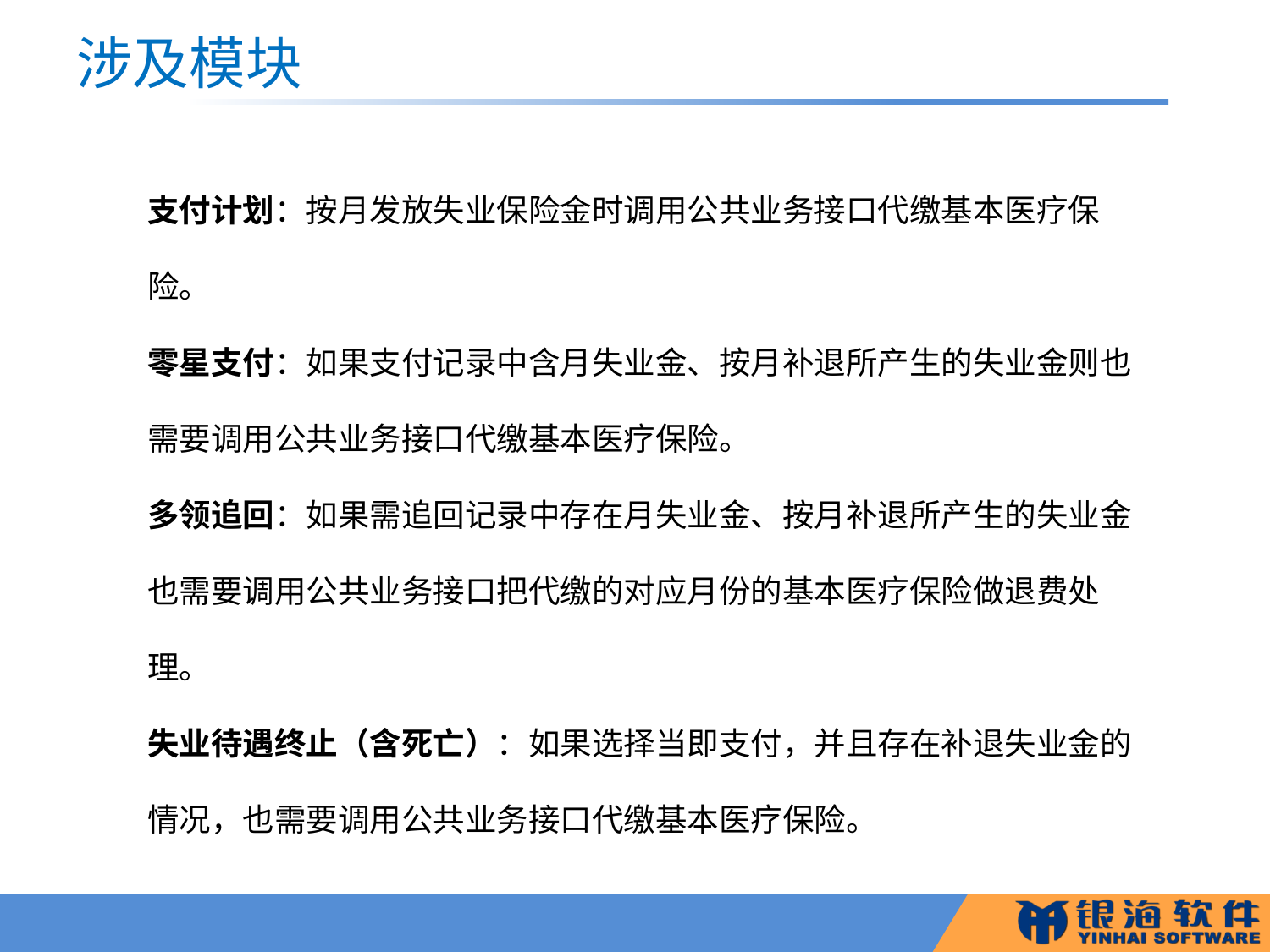

# 涉及模块
支付计划：按月发放失业保险金时调用公共业务接口代缴基本医疗保险。
零星支付：如果支付记录中含月失业金、按月补退所产生的失业金则也需要调用公共业务接口代缴基本医疗保险。
多领追回：如果需追回记录中存在月失业金、按月补退所产生的失业金也需要调用公共业务接口把代缴的对应月份的基本医疗保险做退费处理。
失业待遇终止（含死亡）：如果选择当即支付，并且存在补退失业金的情况，也需要调用公共业务接口代缴基本医疗保险。